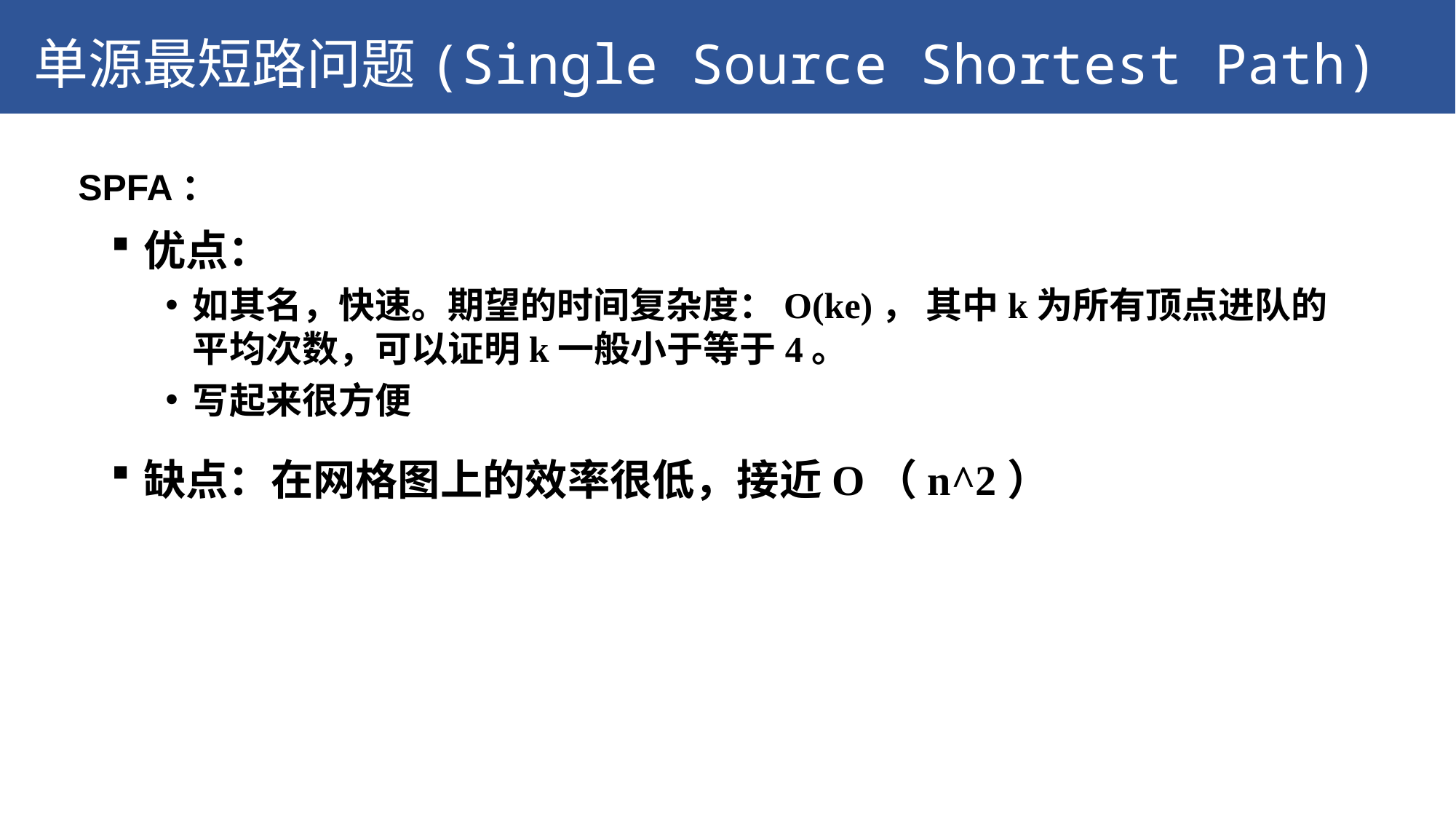

单源最短路问题(Single Source Shortest Path)
SPFA：
优点：
如其名，快速。期望的时间复杂度：O(ke)， 其中k为所有顶点进队的平均次数，可以证明k一般小于等于4。
写起来很方便
缺点：在网格图上的效率很低，接近O（n^2）